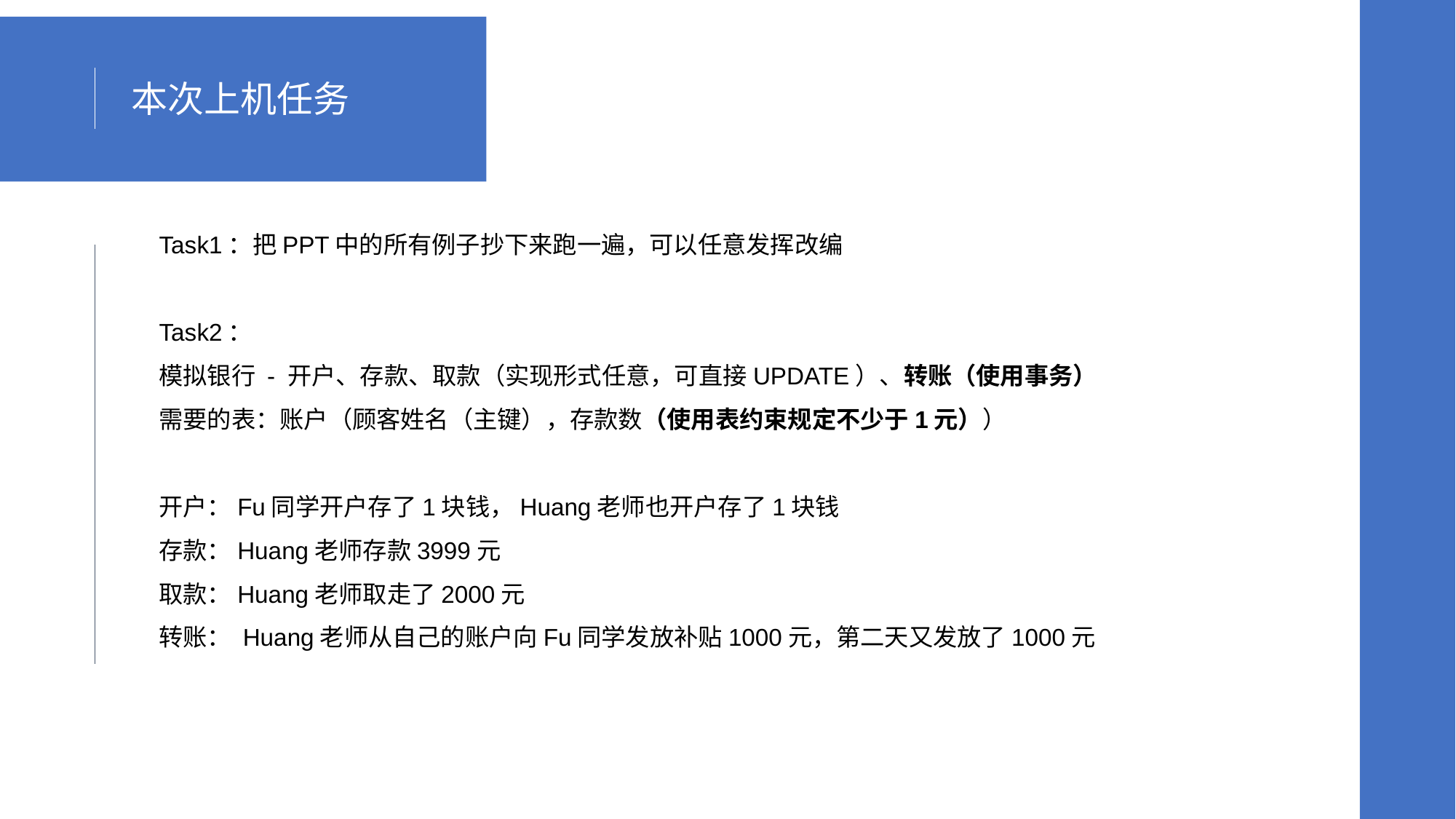

本次上机任务
Task1：把PPT中的所有例子抄下来跑一遍，可以任意发挥改编

Task2：
模拟银行 - 开户、存款、取款（实现形式任意，可直接UPDATE）、转账（使用事务）
需要的表：账户（顾客姓名（主键），存款数（使用表约束规定不少于1元））

开户：Fu同学开户存了1块钱，Huang老师也开户存了1块钱
存款：Huang老师存款3999元
取款：Huang老师取走了2000元
转账： Huang老师从自己的账户向Fu同学发放补贴1000元，第二天又发放了1000元